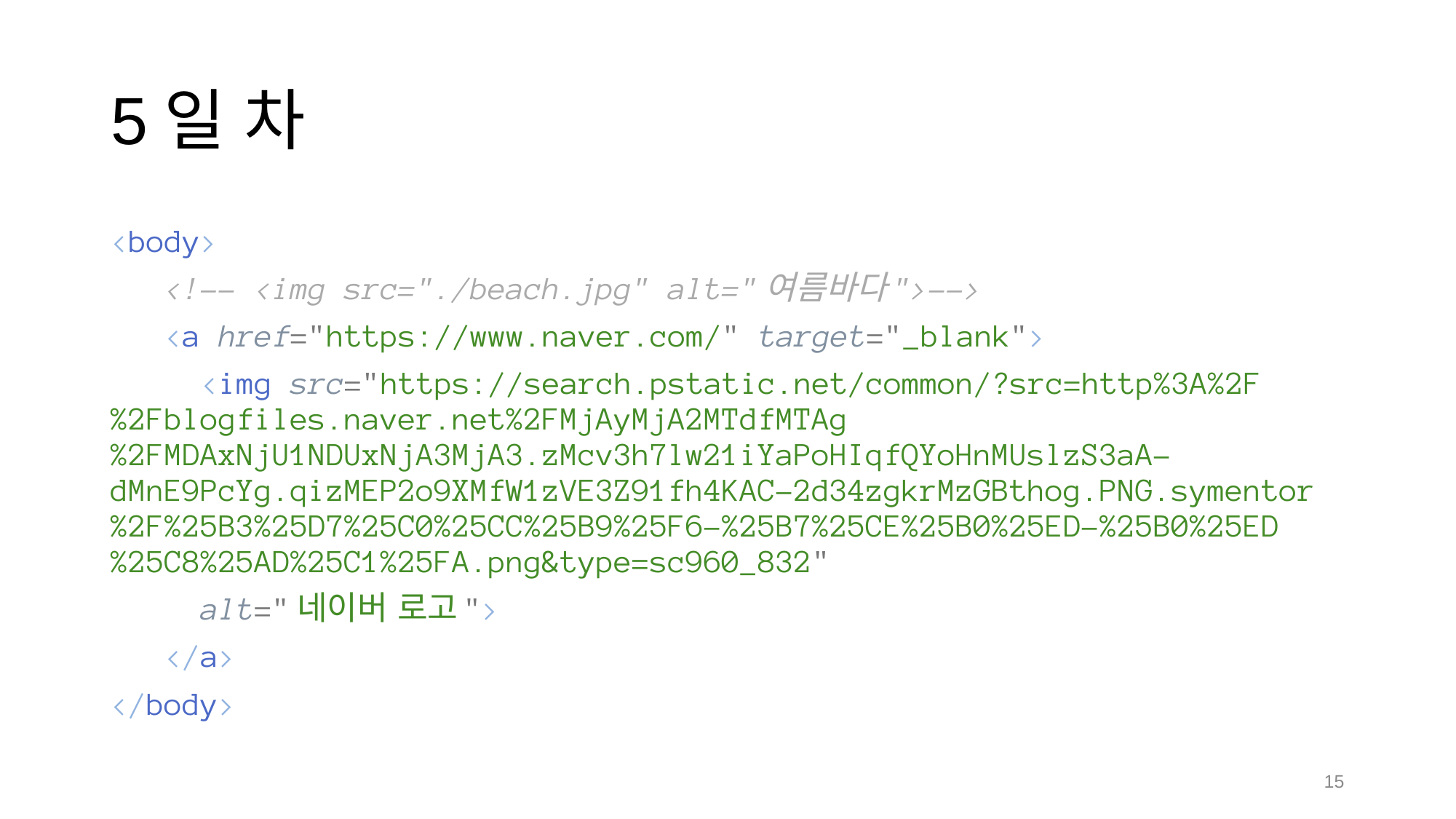

# 5일 차
<body>
   <!-- <img src="./beach.jpg" alt="여름바다">-->
   <a href="https://www.naver.com/" target="_blank">
     <img src="https://search.pstatic.net/common/?src=http%3A%2F%2Fblogfiles.naver.net%2FMjAyMjA2MTdfMTAg%2FMDAxNjU1NDUxNjA3MjA3.zMcv3h7lw21iYaPoHIqfQYoHnMUslzS3aA-dMnE9PcYg.qizMEP2o9XMfW1zVE3Z91fh4KAC-2d34zgkrMzGBthog.PNG.symentor%2F%25B3%25D7%25C0%25CC%25B9%25F6-%25B7%25CE%25B0%25ED-%25B0%25ED%25C8%25AD%25C1%25FA.png&type=sc960_832"
     alt="네이버 로고">
   </a>
</body>

15